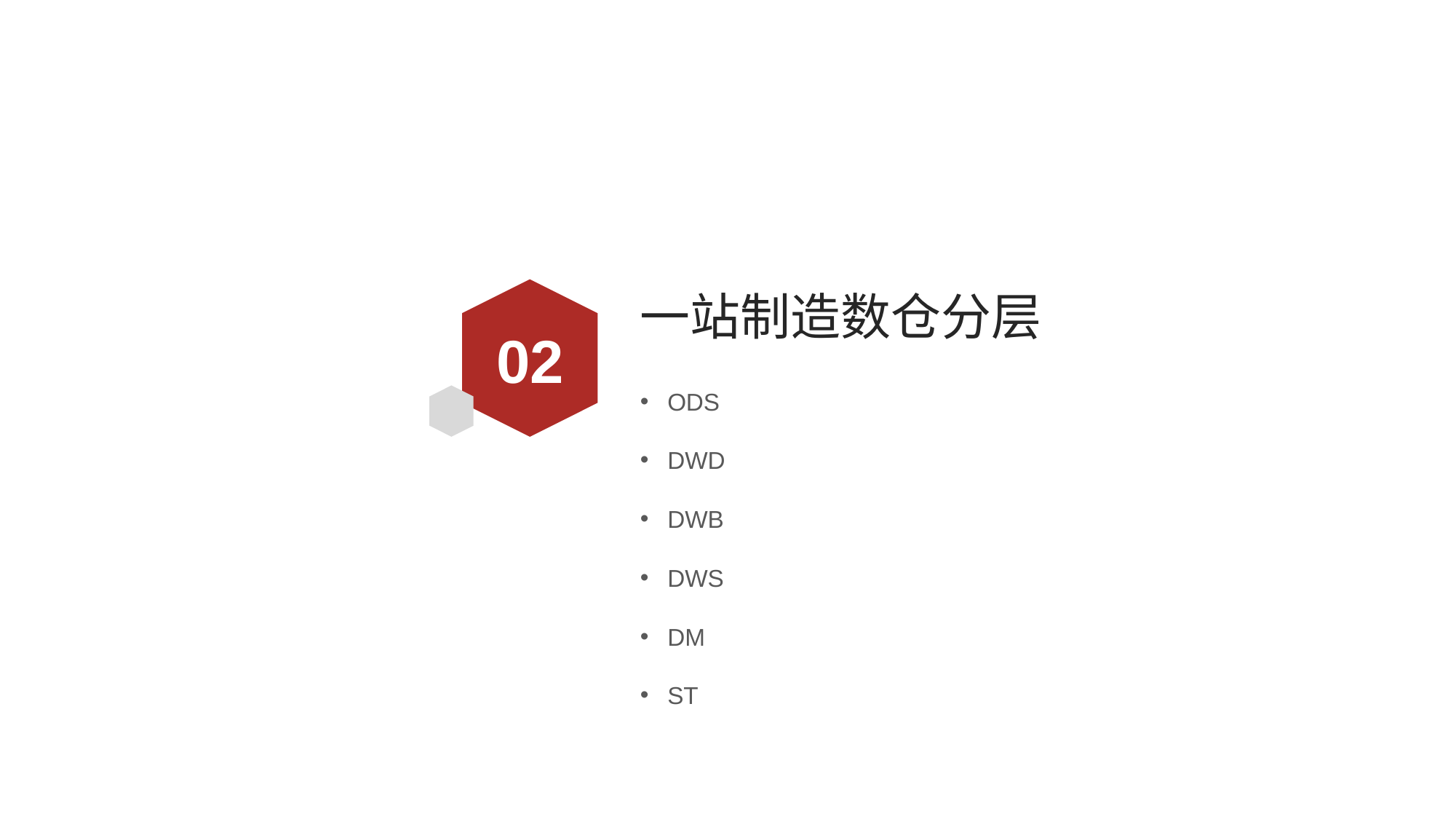

# 一站制造数仓分层
02
ODS
DWD
DWB
DWS
DM
ST